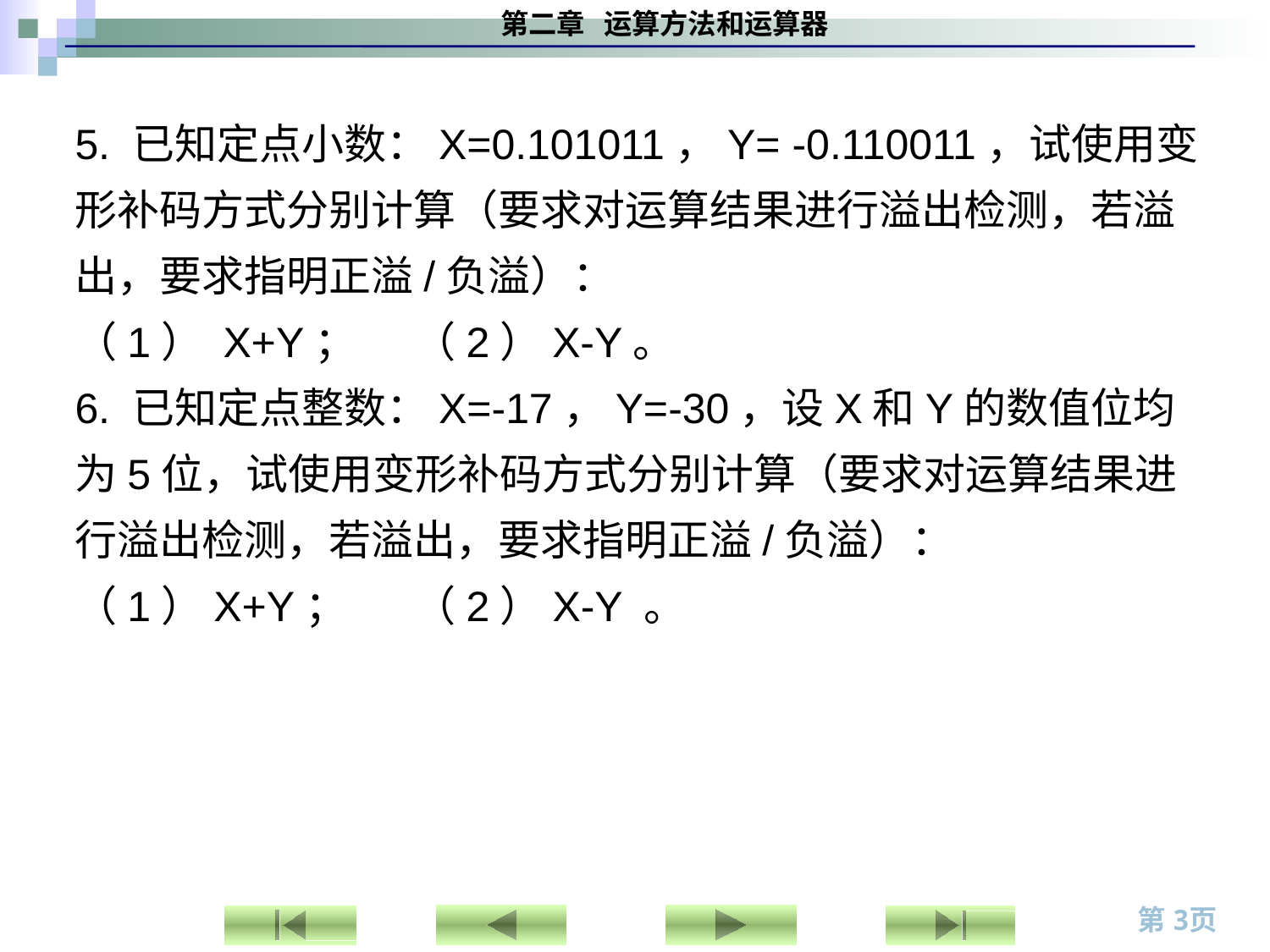

5. 已知定点小数：X=0.101011，Y= -0.110011，试使用变形补码方式分别计算（要求对运算结果进行溢出检测，若溢出，要求指明正溢/负溢）：
（1） X+Y；      （2）X-Y。
6. 已知定点整数：X=-17，Y=-30，设X和Y的数值位均为5位，试使用变形补码方式分别计算（要求对运算结果进行溢出检测，若溢出，要求指明正溢/负溢）：
（1）X+Y；       （2）X-Y 。